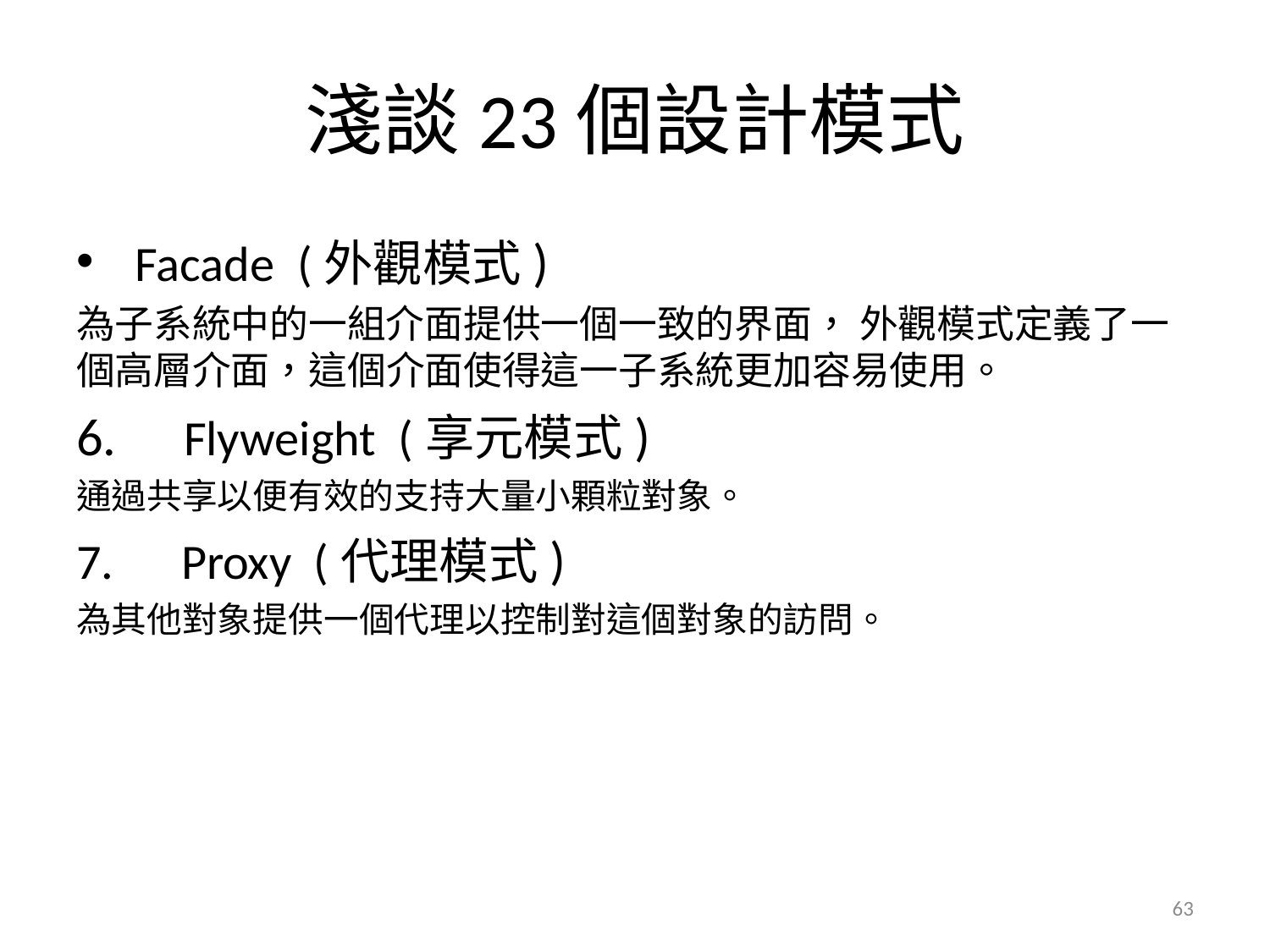

# 淺談23個設計模式
 Facade  (外觀模式)
為子系統中的一組介面提供一個一致的界面， 外觀模式定義了一個高層介面，這個介面使得這一子系統更加容易使用。
   Flyweight  (享元模式)
通過共享以便有效的支持大量小顆粒對象。
   Proxy  (代理模式)
為其他對象提供一個代理以控制對這個對象的訪問。

63